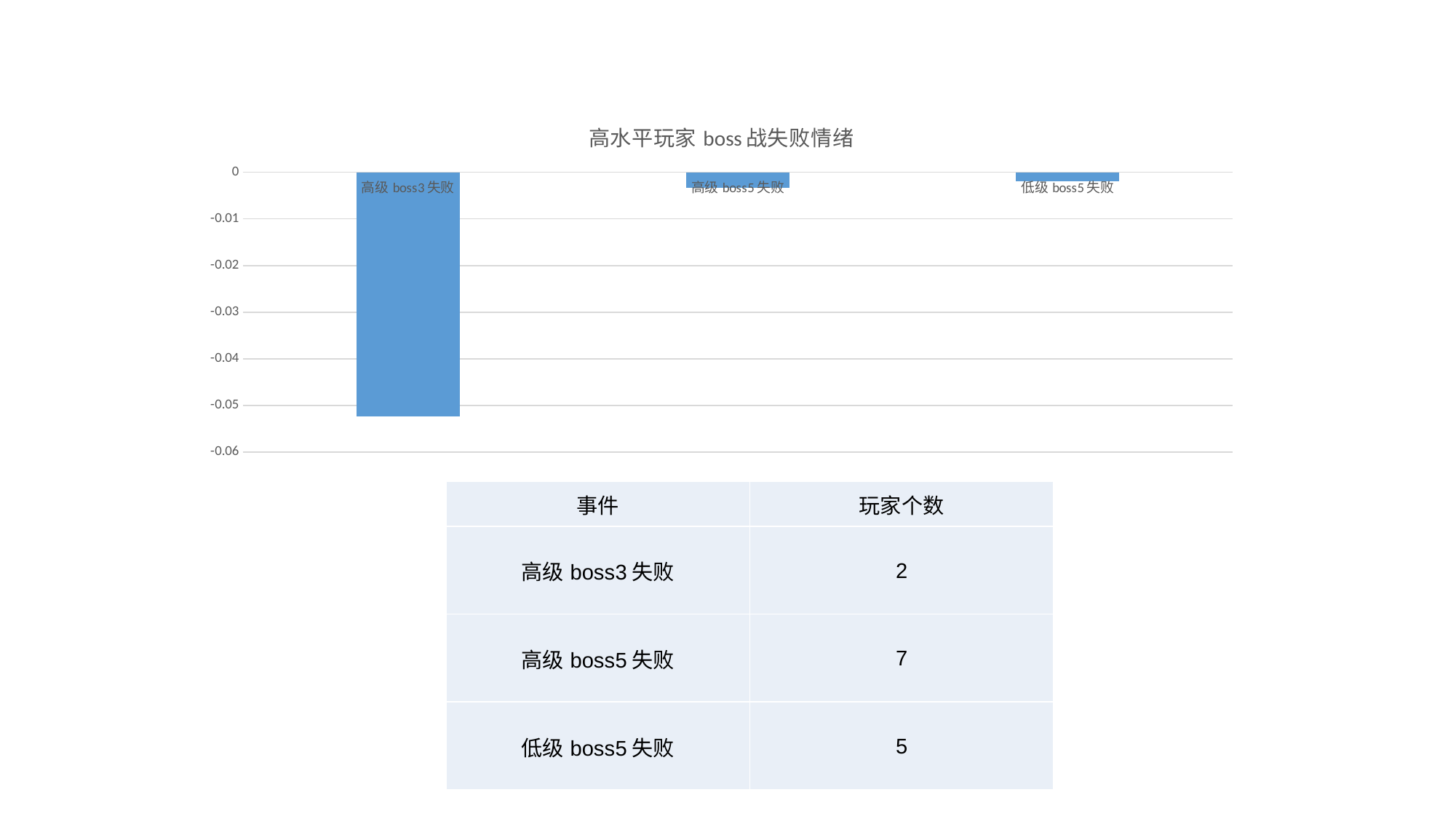

### Chart: 高水平玩家boss战失败情绪

| Category |  |
|---|---|
| 高级boss3失败 | -0.05230838211062324 |
| 高级boss5失败 | -0.003267286121376565 |
| 低级boss5失败 | -0.0018560524678850178 |
| 事件 | 玩家个数 |
| --- | --- |
| 高级boss3失败 | 2 |
| 高级boss5失败 | 7 |
| 低级boss5失败 | 5 |